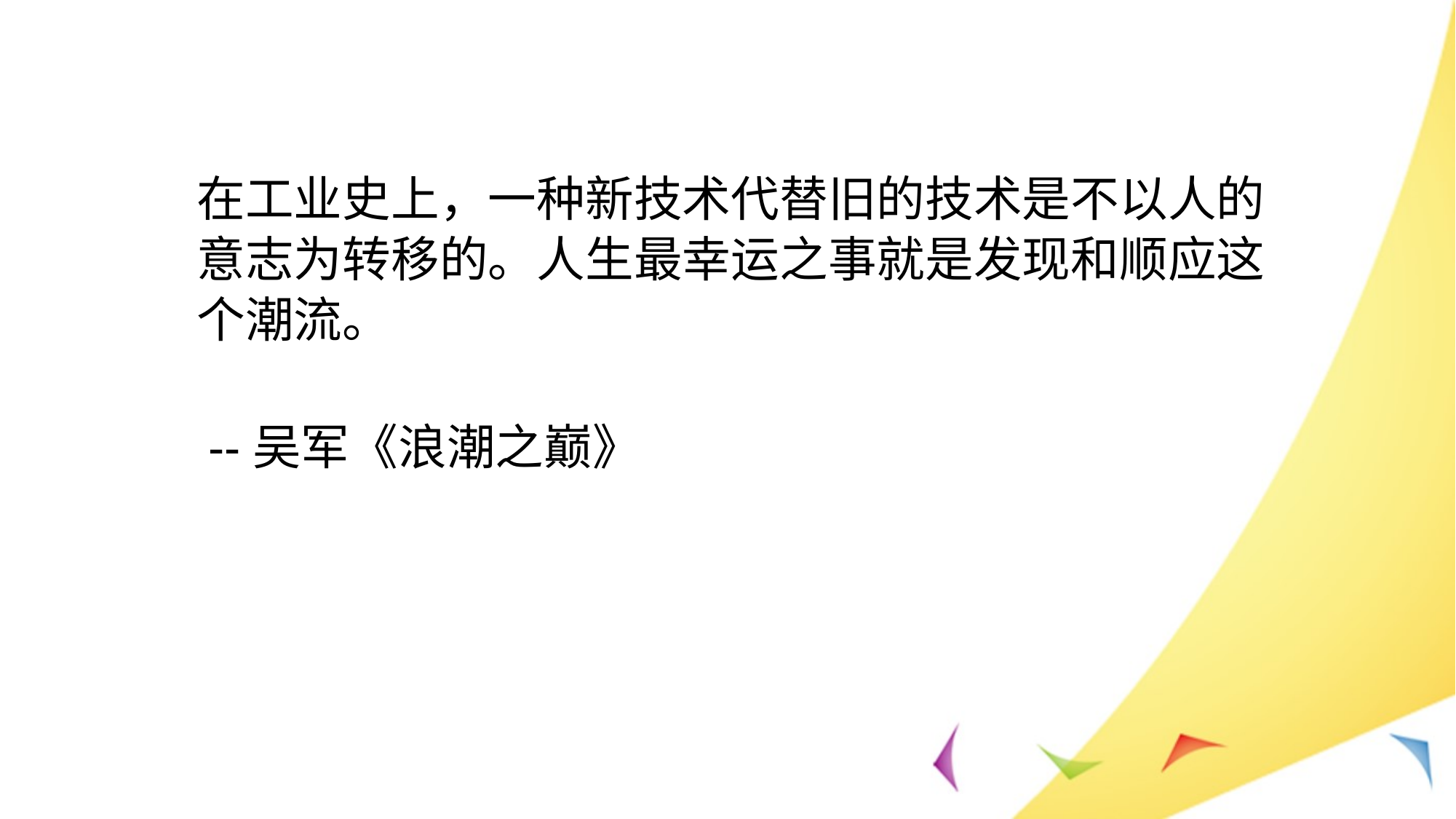

在工业史上，一种新技术代替旧的技术是不以人的意志为转移的。人生最幸运之事就是发现和顺应这个潮流。

 --吴军《浪潮之巅》